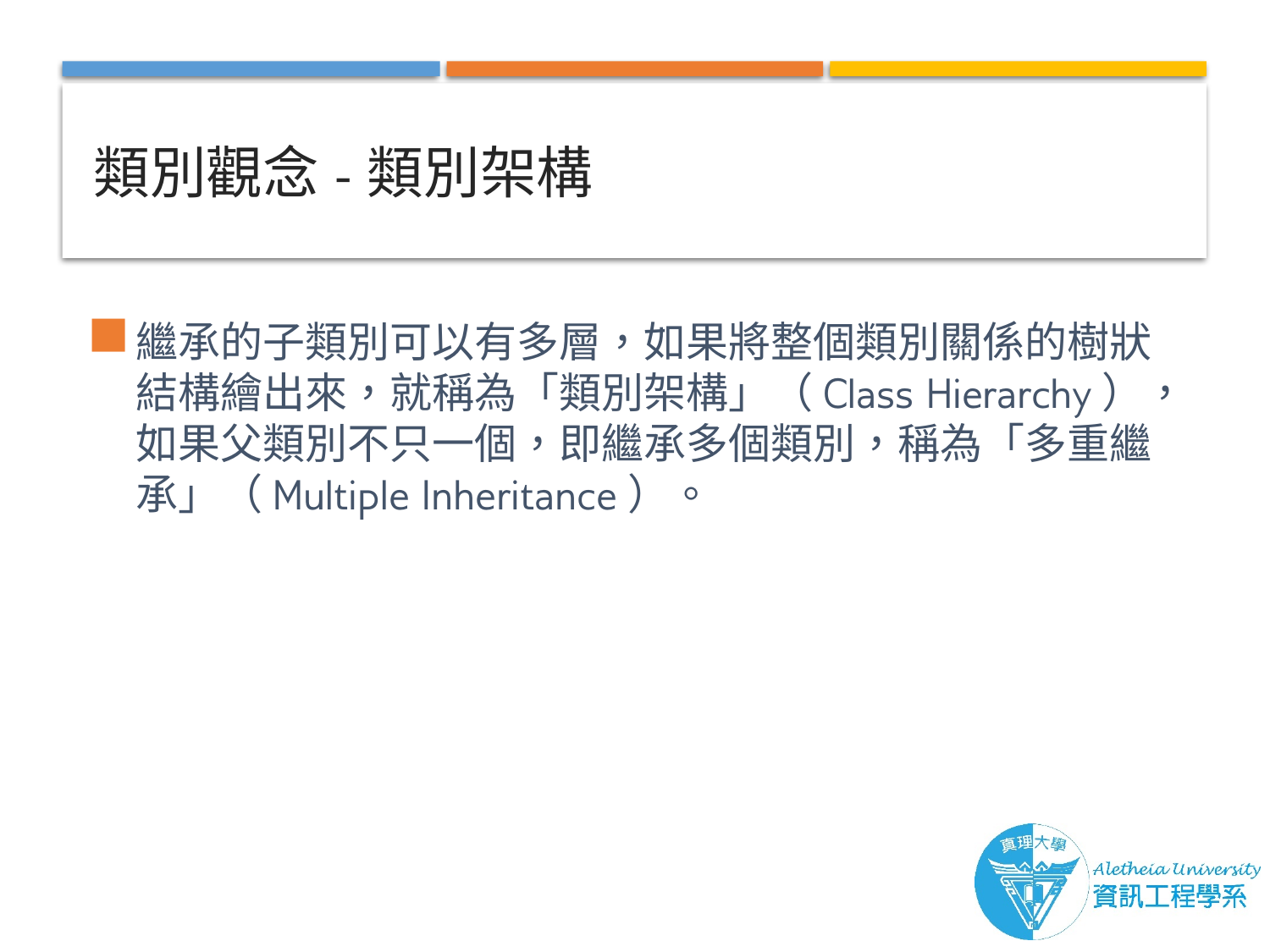

# 類別觀念-類別架構
繼承的子類別可以有多層，如果將整個類別關係的樹狀結構繪出來，就稱為「類別架構」（Class Hierarchy），如果父類別不只一個，即繼承多個類別，稱為「多重繼承」（Multiple Inheritance）。